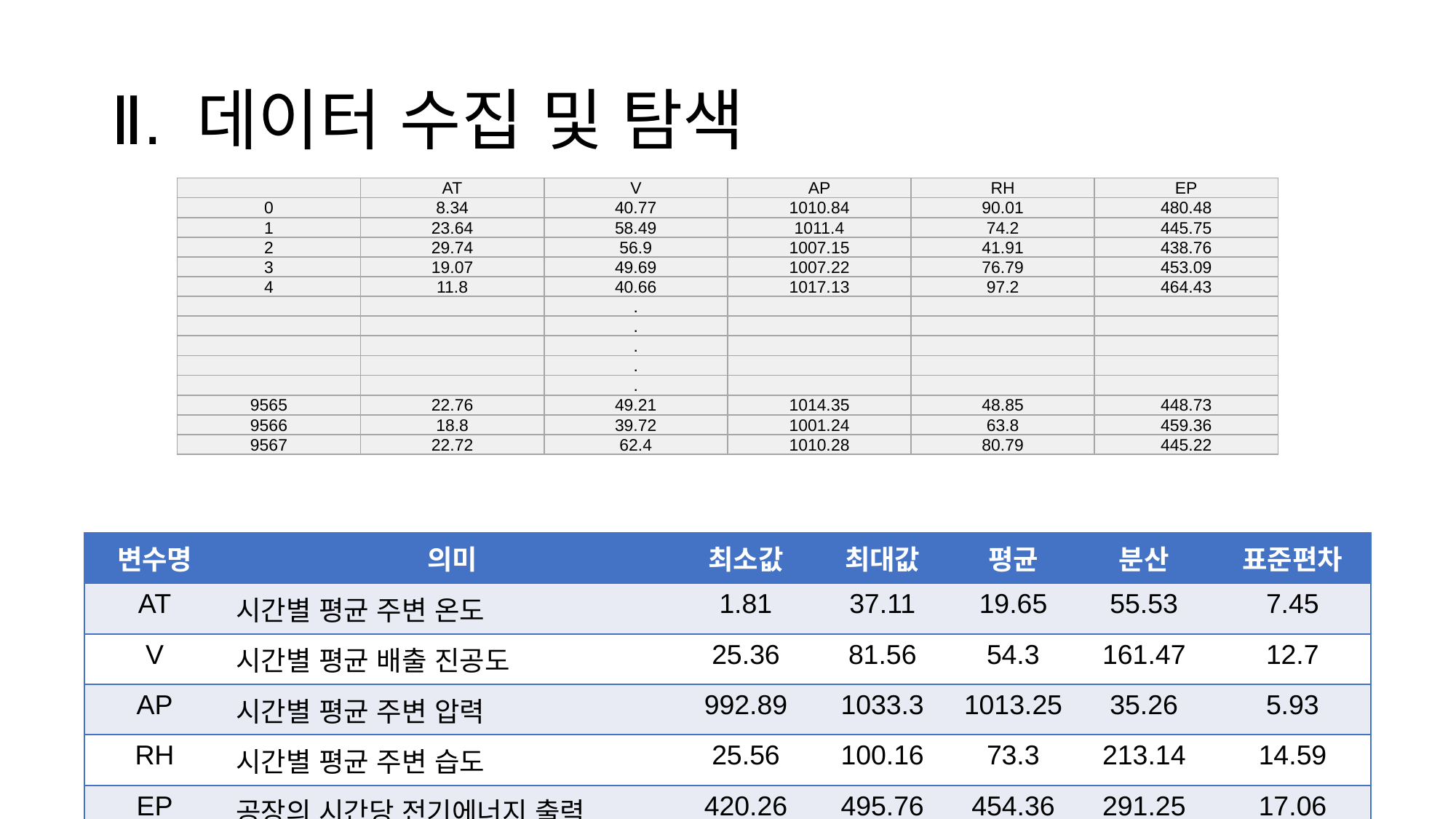

# Ⅱ. 데이터 수집 및 탐색
|  | AT | V | AP | RH | EP |
| --- | --- | --- | --- | --- | --- |
| 0 | 8.34 | 40.77 | 1010.84 | 90.01 | 480.48 |
| 1 | 23.64 | 58.49 | 1011.4 | 74.2 | 445.75 |
| 2 | 29.74 | 56.9 | 1007.15 | 41.91 | 438.76 |
| 3 | 19.07 | 49.69 | 1007.22 | 76.79 | 453.09 |
| 4 | 11.8 | 40.66 | 1017.13 | 97.2 | 464.43 |
|  |  | . |  |  |  |
|  |  | . |  |  |  |
|  |  | . |  |  |  |
|  |  | . |  |  |  |
|  |  | . |  |  |  |
| 9565 | 22.76 | 49.21 | 1014.35 | 48.85 | 448.73 |
| 9566 | 18.8 | 39.72 | 1001.24 | 63.8 | 459.36 |
| 9567 | 22.72 | 62.4 | 1010.28 | 80.79 | 445.22 |
| 변수명 | 의미 | 최소값 | 최대값 | 평균 | 분산 | 표준편차 |
| --- | --- | --- | --- | --- | --- | --- |
| AT | 시간별 평균 주변 온도 | 1.81 | 37.11 | 19.65 | 55.53 | 7.45 |
| V | 시간별 평균 배출 진공도 | 25.36 | 81.56 | 54.3 | 161.47 | 12.7 |
| AP | 시간별 평균 주변 압력 | 992.89 | 1033.3 | 1013.25 | 35.26 | 5.93 |
| RH | 시간별 평균 주변 습도 | 25.56 | 100.16 | 73.3 | 213.14 | 14.59 |
| EP | 공장의 시간당 전기에너지 출력 | 420.26 | 495.76 | 454.36 | 291.25 | 17.06 |